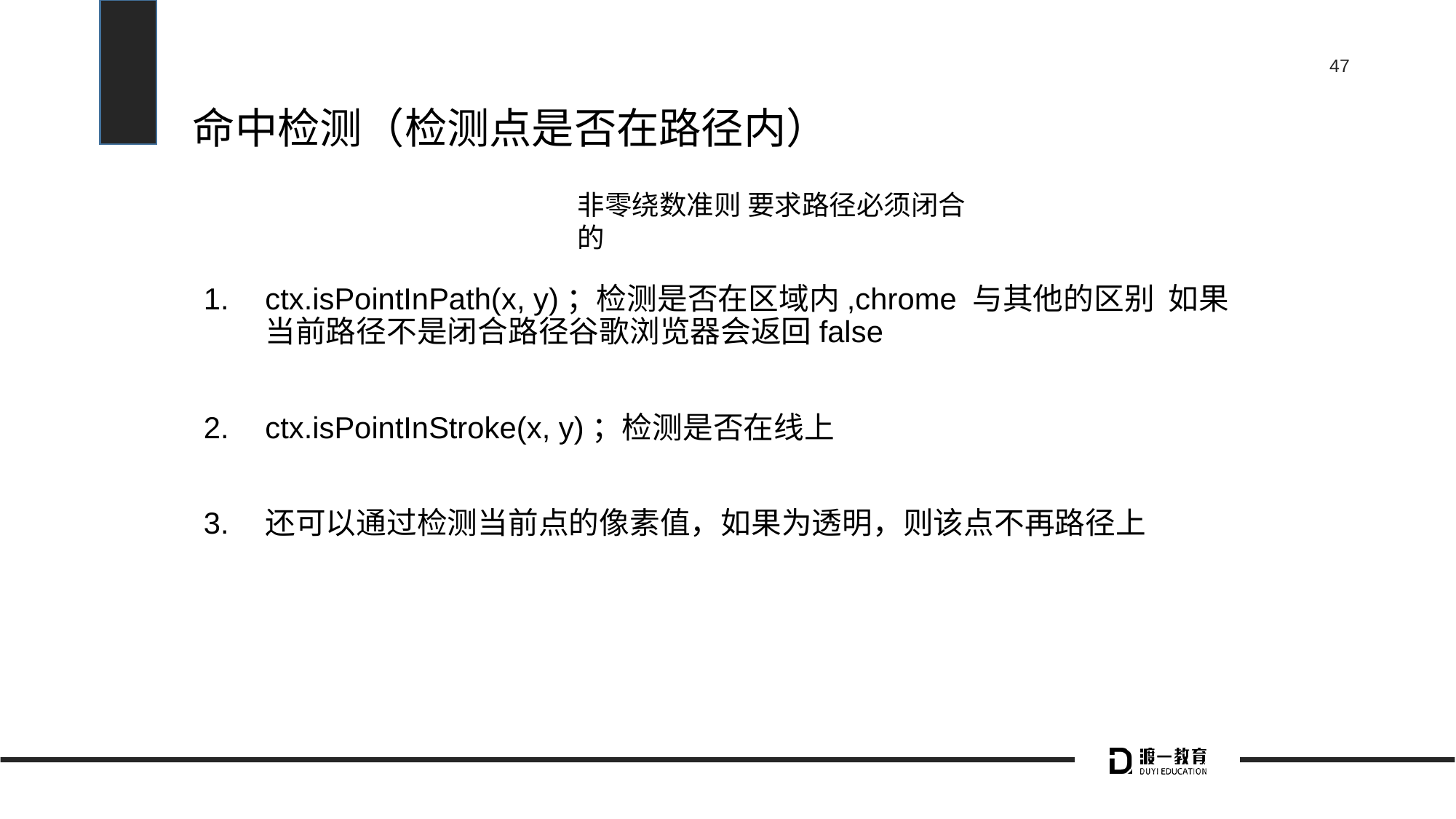

# 命中检测（检测点是否在路径内）
非零绕数准则 要求路径必须闭合的

ctx.isPointInPath(x, y)；检测是否在区域内,chrome 与其他的区别  如果当前路径不是闭合路径谷歌浏览器会返回false

ctx.isPointInStroke(x, y)；检测是否在线上

还可以通过检测当前点的像素值，如果为透明，则该点不再路径上